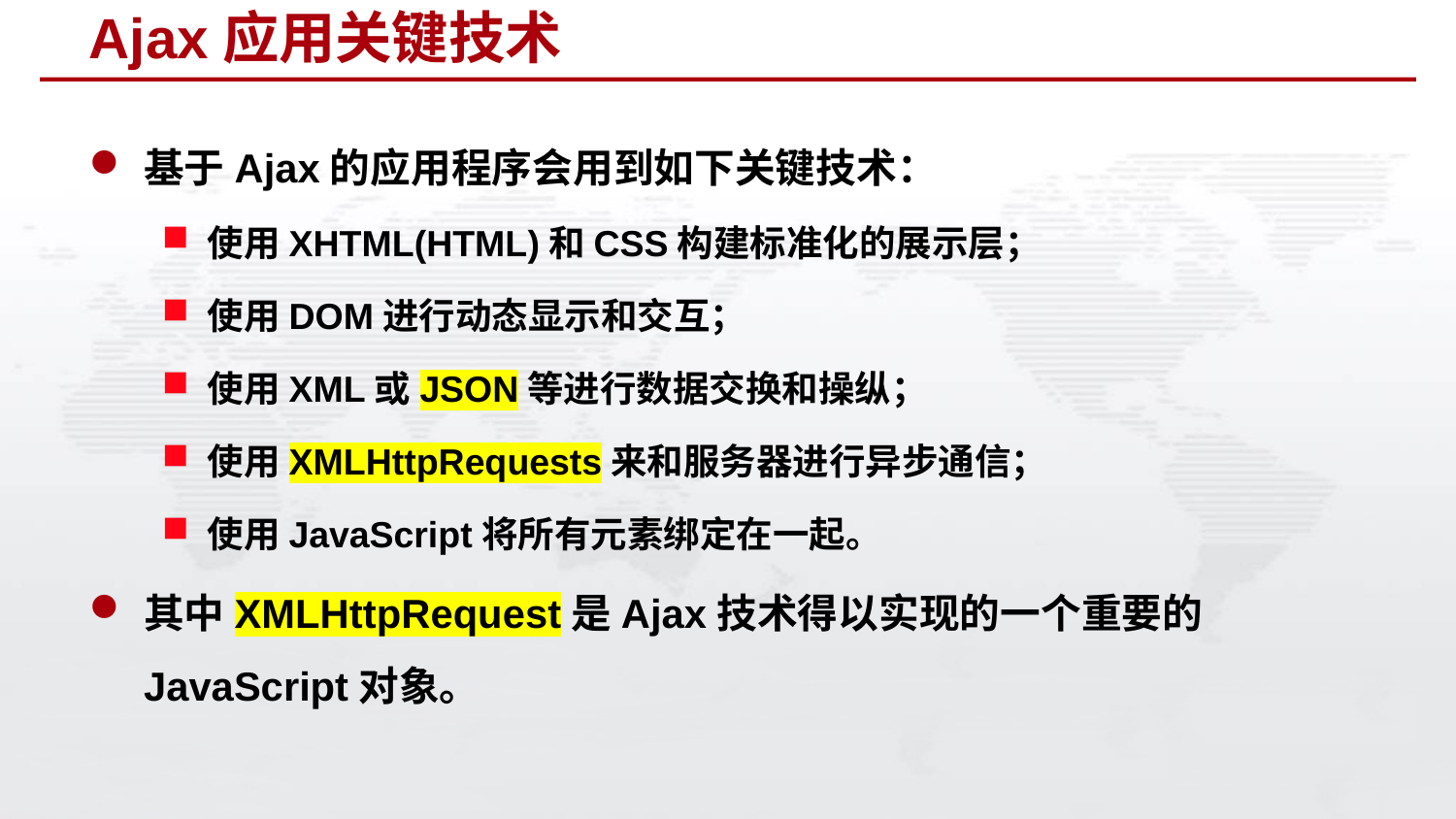

# Ajax应用关键技术
基于Ajax的应用程序会用到如下关键技术：
使用XHTML(HTML)和CSS构建标准化的展示层；
使用DOM进行动态显示和交互；
使用XML或JSON等进行数据交换和操纵；
使用XMLHttpRequests来和服务器进行异步通信；
使用JavaScript将所有元素绑定在一起。
其中XMLHttpRequest是Ajax技术得以实现的一个重要的JavaScript对象。